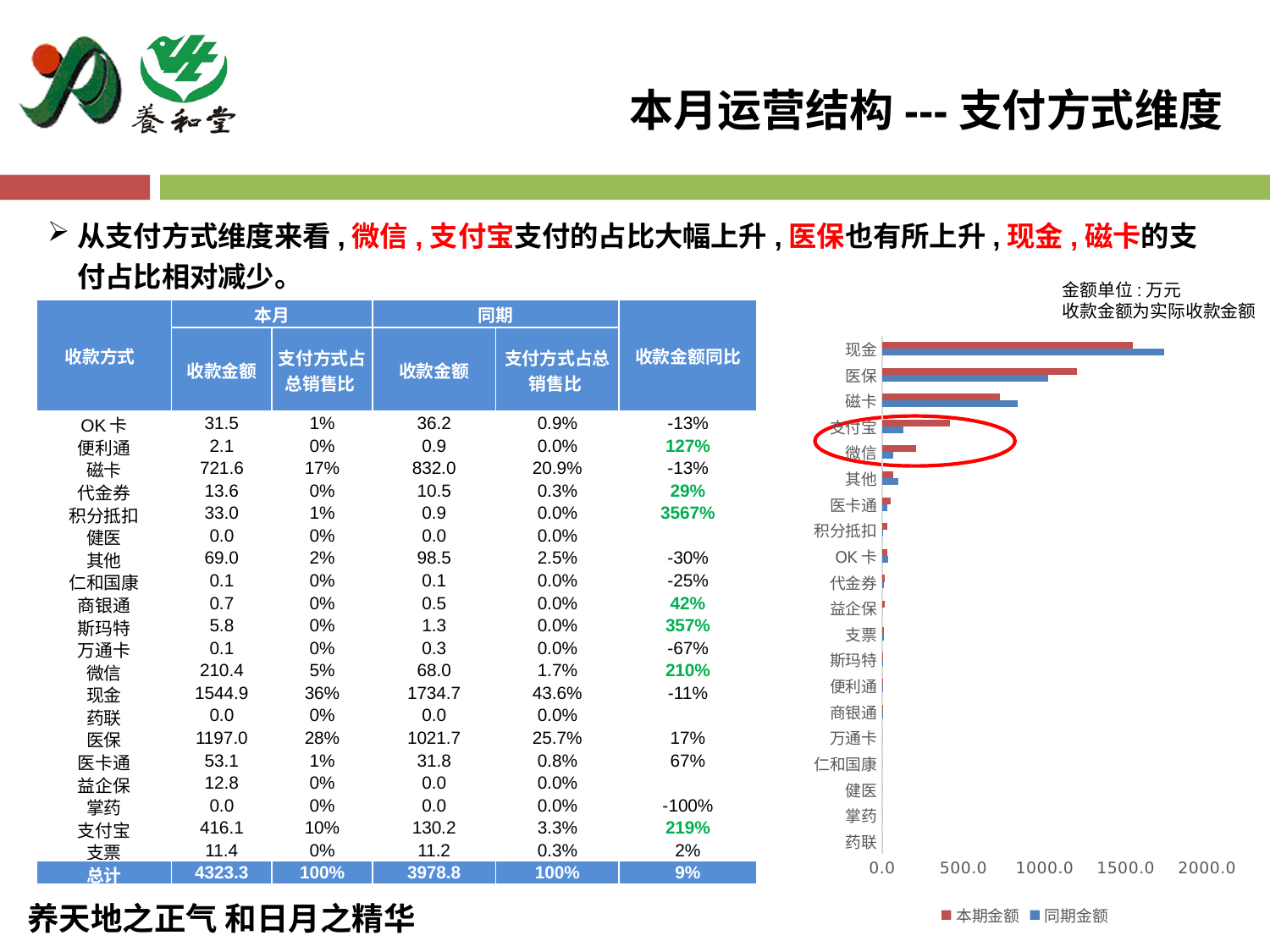

本月运营结构---支付方式维度
从支付方式维度来看,微信,支付宝支付的占比大幅上升,医保也有所上升,现金,磁卡的支付占比相对减少。
金额单位:万元
收款金额为实际收款金额
| 收款方式 | 本月 |  | 同期 |  | 收款金额同比 |
| --- | --- | --- | --- | --- | --- |
|  | 收款金额 | 支付方式占总销售比 | 收款金额 | 支付方式占总销售比 |  |
| OK卡 | 31.5 | 1% | 36.2 | 0.9% | -13% |
| 便利通 | 2.1 | 0% | 0.9 | 0.0% | 127% |
| 磁卡 | 721.6 | 17% | 832.0 | 20.9% | -13% |
| 代金券 | 13.6 | 0% | 10.5 | 0.3% | 29% |
| 积分抵扣 | 33.0 | 1% | 0.9 | 0.0% | 3567% |
| 健医 | 0.0 | 0% | 0.0 | 0.0% |  |
| 其他 | 69.0 | 2% | 98.5 | 2.5% | -30% |
| 仁和国康 | 0.1 | 0% | 0.1 | 0.0% | -25% |
| 商银通 | 0.7 | 0% | 0.5 | 0.0% | 42% |
| 斯玛特 | 5.8 | 0% | 1.3 | 0.0% | 357% |
| 万通卡 | 0.1 | 0% | 0.3 | 0.0% | -67% |
| 微信 | 210.4 | 5% | 68.0 | 1.7% | 210% |
| 现金 | 1544.9 | 36% | 1734.7 | 43.6% | -11% |
| 药联 | 0.0 | 0% | 0.0 | 0.0% |  |
| 医保 | 1197.0 | 28% | 1021.7 | 25.7% | 17% |
| 医卡通 | 53.1 | 1% | 31.8 | 0.8% | 67% |
| 益企保 | 12.8 | 0% | 0.0 | 0.0% |  |
| 掌药 | 0.0 | 0% | 0.0 | 0.0% | -100% |
| 支付宝 | 416.1 | 10% | 130.2 | 3.3% | 219% |
| 支票 | 11.4 | 0% | 11.2 | 0.3% | 2% |
| 总计 | 4323.3 | 100% | 3978.8 | 100% | 9% |

### Chart

| Category | 同期金额 | 本期金额 |
|---|---|---|
| 药联 | 0.0 | 0.0 |
| 掌药 | 0.03292 | 0.0 |
| 健医 | 0.0 | 0.03141 |
| 仁和国康 | 0.10747999999999999 | 0.08078 |
| 万通卡 | 0.25177000000000005 | 0.08204 |
| 商银通 | 0.49380099999999993 | 0.7025100000000001 |
| 便利通 | 0.909524 | 2.0655699999999997 |
| 斯玛特 | 1.2760329999999998 | 5.833181000000002 |
| 支票 | 11.167530000000001 | 11.373909999999999 |
| 益企保 | 0.0 | 12.791582000000004 |
| 代金券 | 10.532779999999995 | 13.601620000000004 |
| OK卡 | 36.213067999999964 | 31.478360999999975 |
| 积分抵扣 | 0.9006600000000006 | 33.02723000000001 |
| 医卡通 | 31.776841000000005 | 53.116217999999996 |
| 其他 | 98.50088000000001 | 69.04346000000001 |
| 微信 | 67.96120099999986 | 210.41490500000006 |
| 支付宝 | 130.24464600000013 | 416.05390599999964 |
| 磁卡 | 832.0301249999987 | 721.624473000001 |
| 医保 | 1021.7027239999991 | 1197.0249159999994 |
| 现金 | 1734.6530559999992 | 1544.944373999997 |